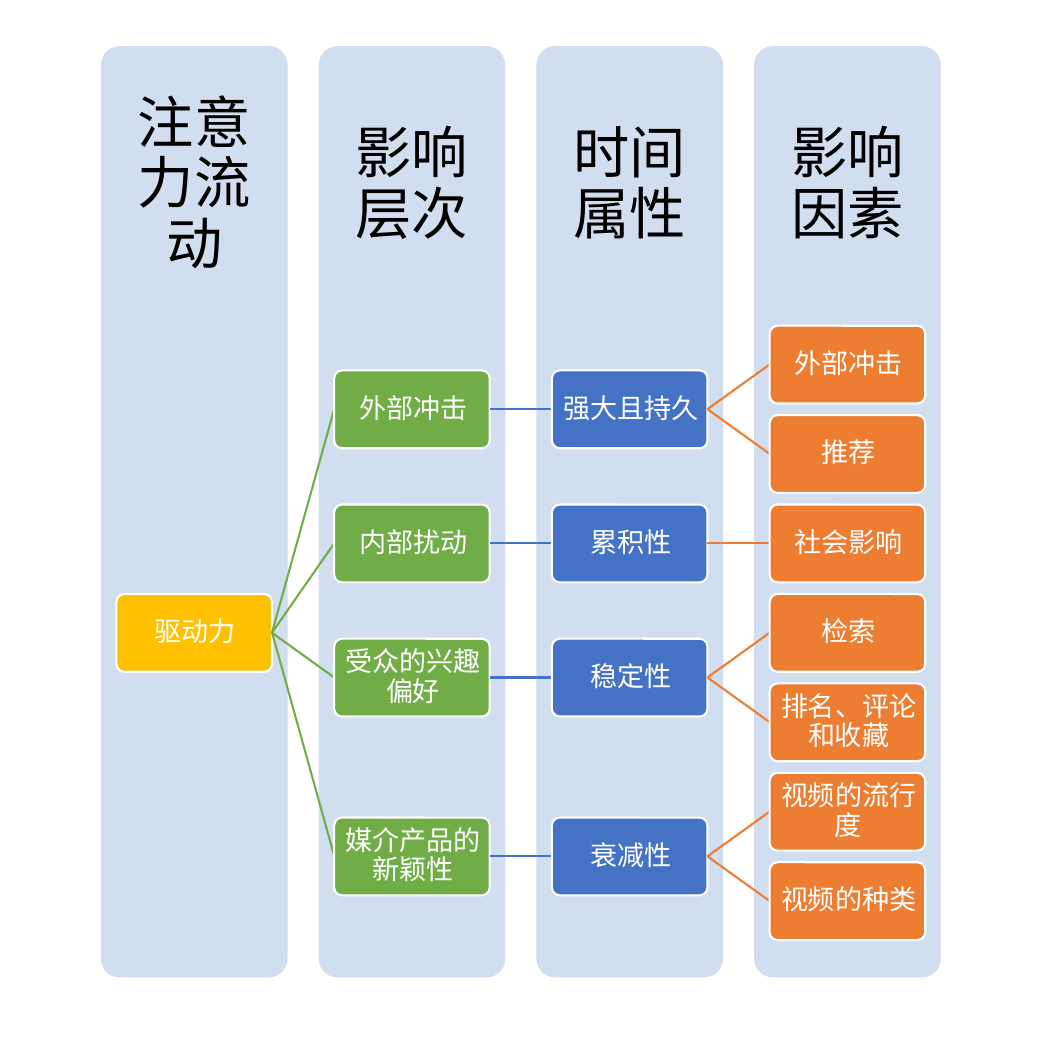

影响因素
时间属性
影响层次
注意力流动
驱动力

外部冲击

强大且持久

外部冲击

推荐

内部扰动

累积性

社会影响

受众的兴趣偏好

稳定性

检索

排名、评论和收藏

媒介产品的新颖性

衰减性

视频的流行度

视频的种类